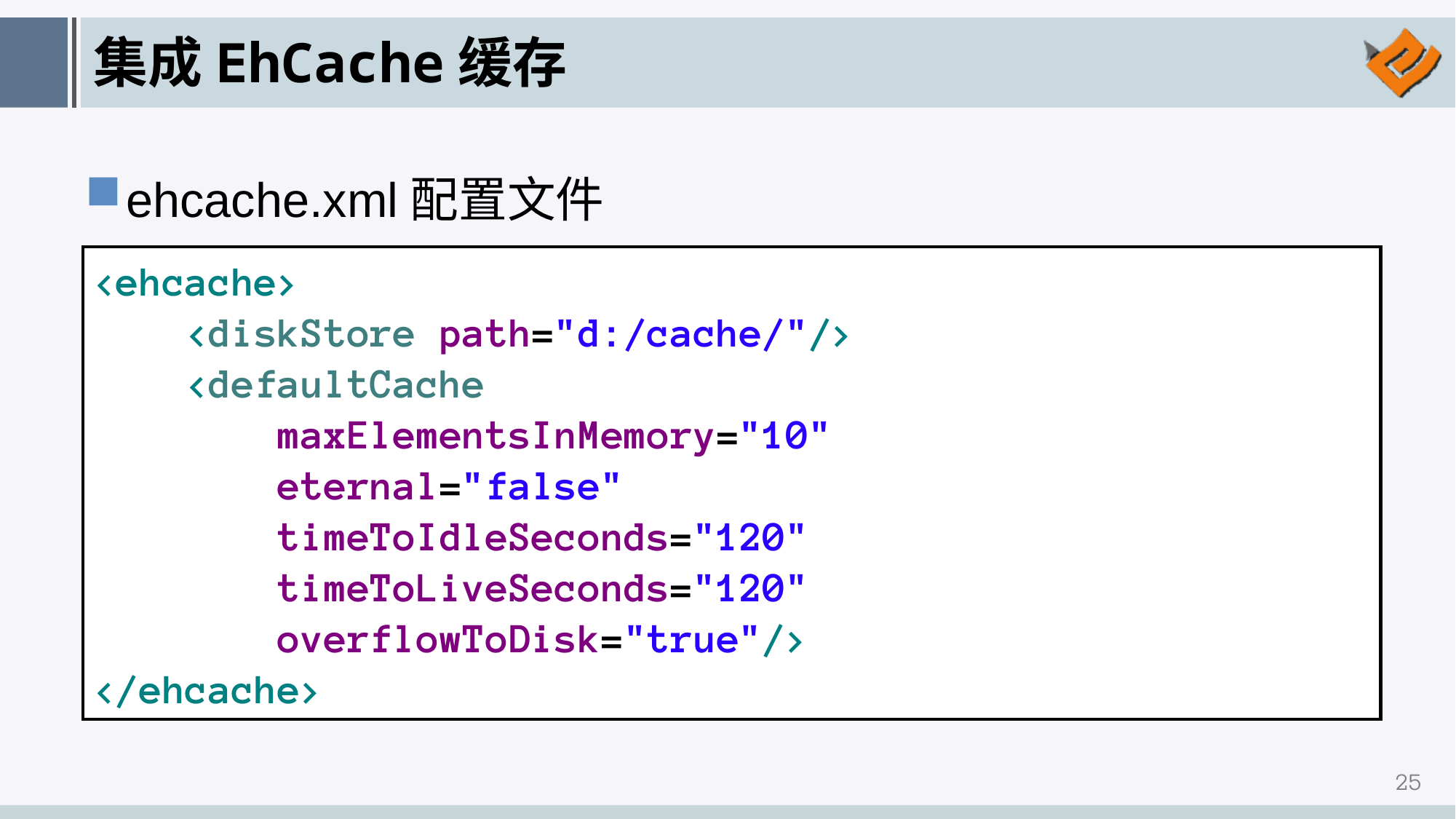

# 集成EhCache缓存
ehcache.xml配置文件
<ehcache>
    <diskStore path="d:/cache/"/>
    <defaultCache
        maxElementsInMemory="10"
        eternal="false"
        timeToIdleSeconds="120"
        timeToLiveSeconds="120"
        overflowToDisk="true"/>
</ehcache>